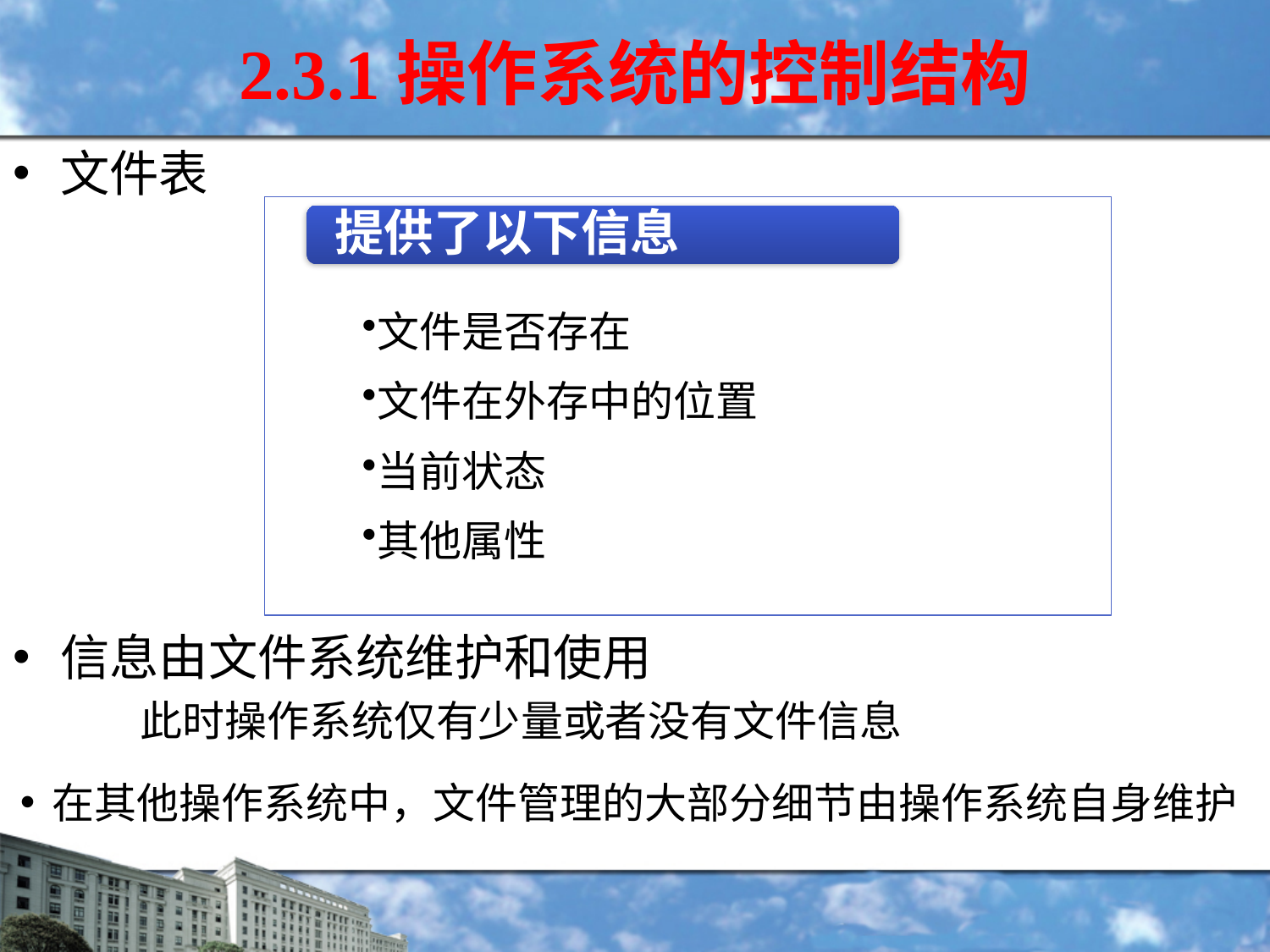

# 2.3.1操作系统的控制结构
文件表

信息由文件系统维护和使用
此时操作系统仅有少量或者没有文件信息
在其他操作系统中，文件管理的大部分细节由操作系统自身维护
文件是否存在
文件在外存中的位置
当前状态
其他属性
提供了以下信息